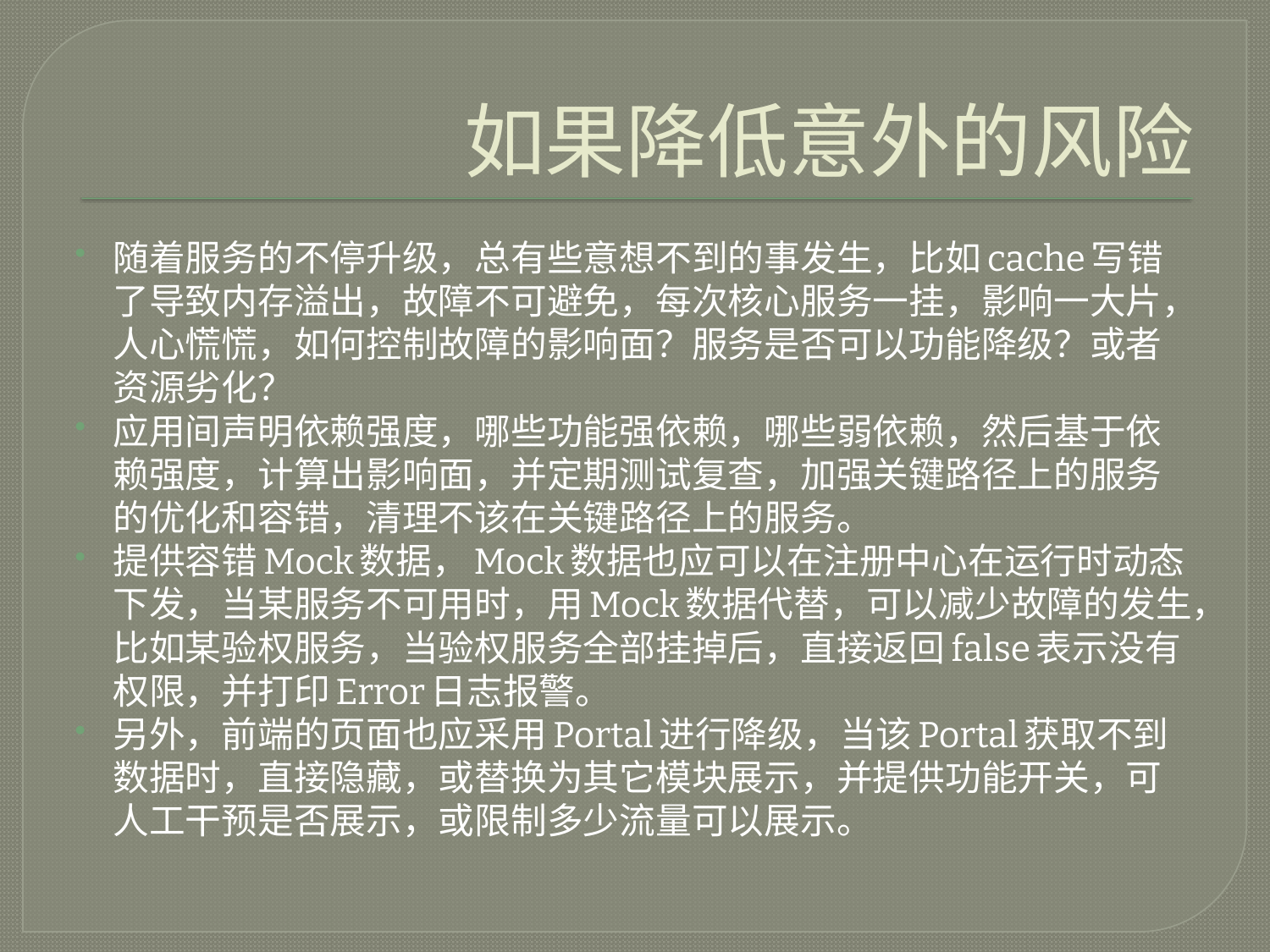

# 如果降低意外的风险
随着服务的不停升级，总有些意想不到的事发生，比如cache写错了导致内存溢出，故障不可避免，每次核心服务一挂，影响一大片，人心慌慌，如何控制故障的影响面？服务是否可以功能降级？或者资源劣化？
应用间声明依赖强度，哪些功能强依赖，哪些弱依赖，然后基于依赖强度，计算出影响面，并定期测试复查，加强关键路径上的服务的优化和容错，清理不该在关键路径上的服务。
提供容错Mock数据，Mock数据也应可以在注册中心在运行时动态下发，当某服务不可用时，用Mock数据代替，可以减少故障的发生，比如某验权服务，当验权服务全部挂掉后，直接返回false表示没有权限，并打印Error日志报警。
另外，前端的页面也应采用Portal进行降级，当该Portal获取不到数据时，直接隐藏，或替换为其它模块展示，并提供功能开关，可人工干预是否展示，或限制多少流量可以展示。